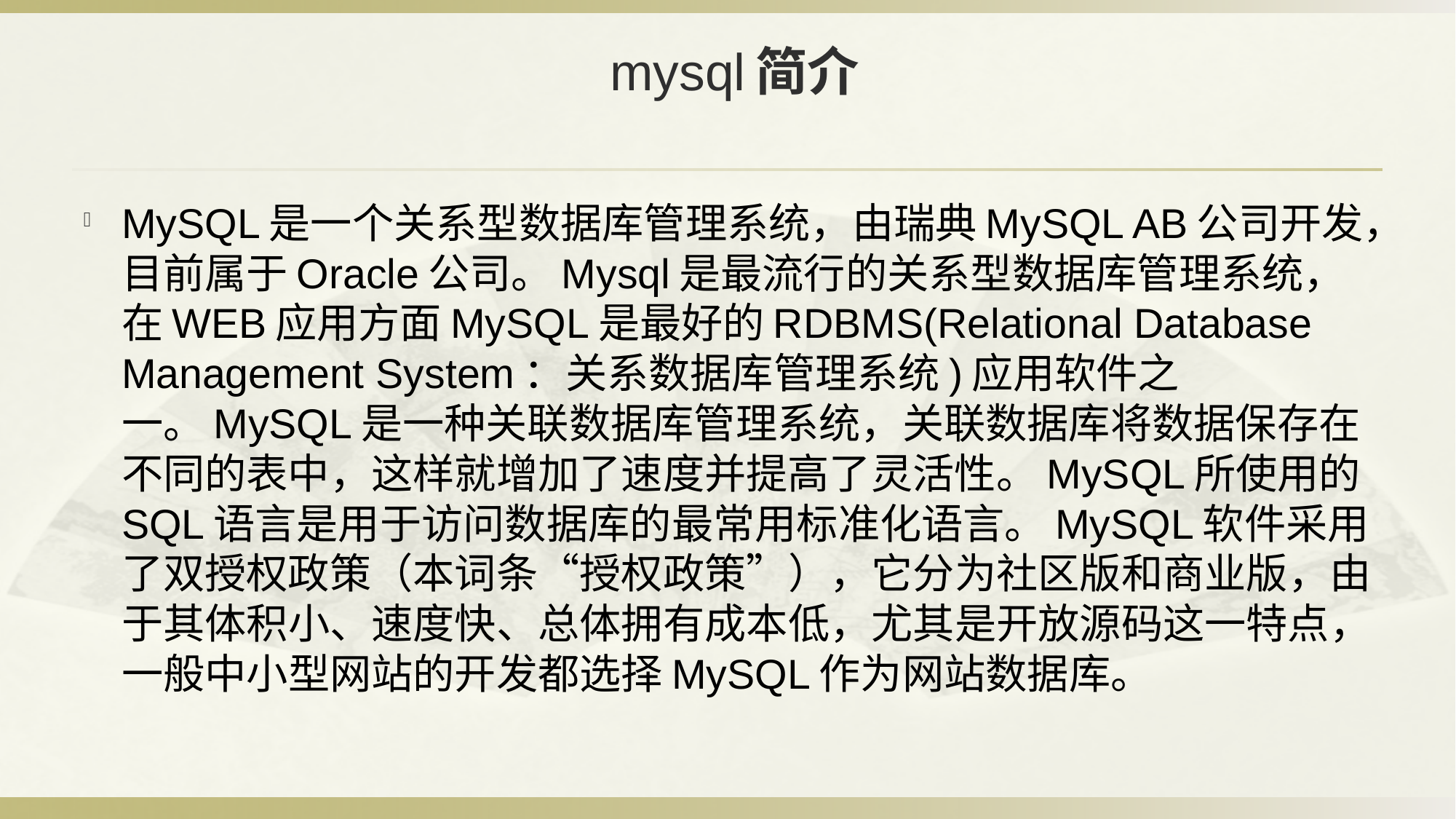

# mysql简介
MySQL是一个关系型数据库管理系统，由瑞典MySQL AB公司开发，目前属于Oracle公司。Mysql是最流行的关系型数据库管理系统，在WEB应用方面MySQL是最好的RDBMS(Relational Database Management System：关系数据库管理系统)应用软件之一。MySQL是一种关联数据库管理系统，关联数据库将数据保存在不同的表中，这样就增加了速度并提高了灵活性。MySQL所使用的SQL语言是用于访问数据库的最常用标准化语言。MySQL软件采用了双授权政策（本词条“授权政策”），它分为社区版和商业版，由于其体积小、速度快、总体拥有成本低，尤其是开放源码这一特点，一般中小型网站的开发都选择MySQL作为网站数据库。